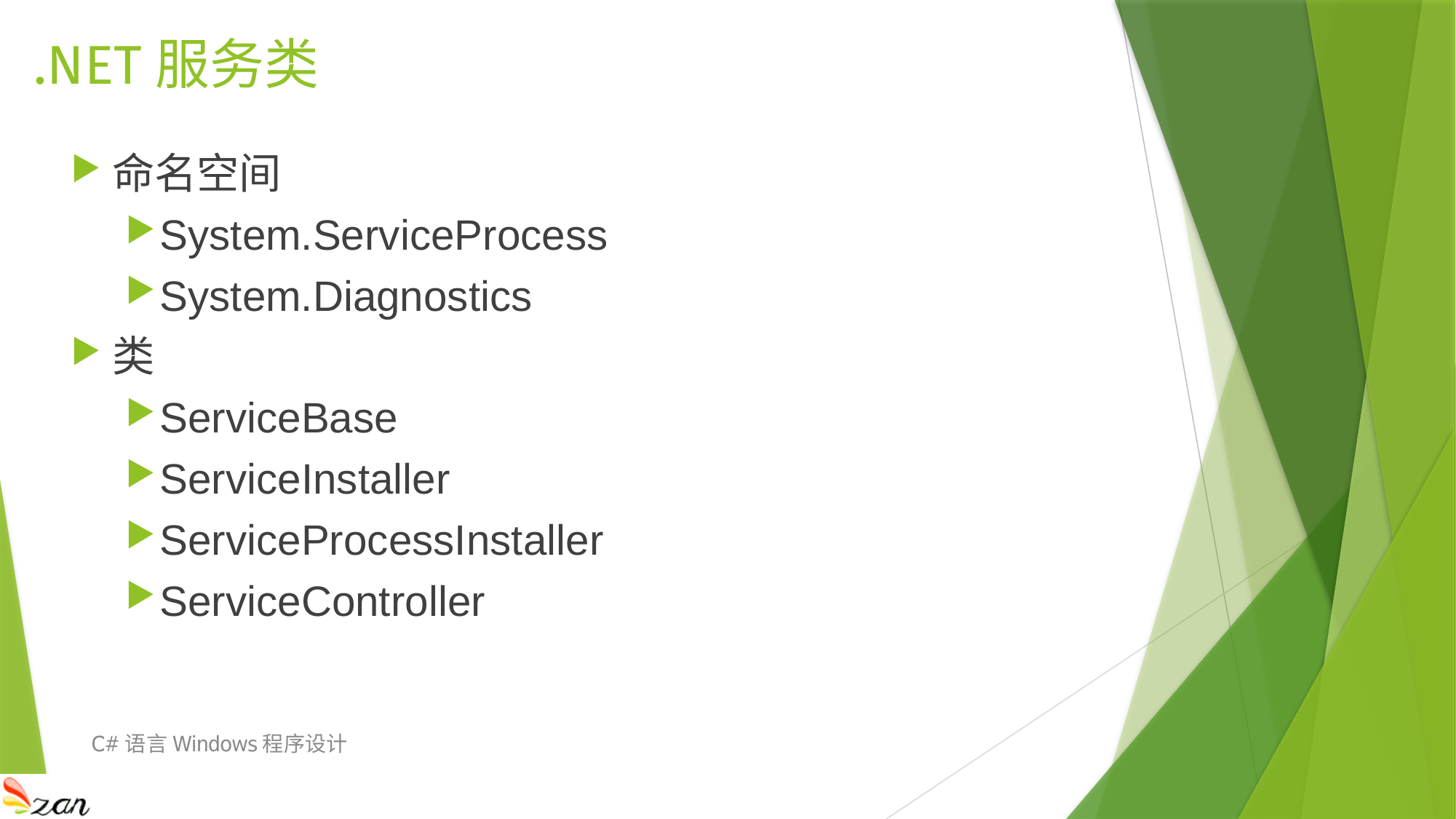

# .NET服务类
命名空间
System.ServiceProcess
System.Diagnostics
类
ServiceBase
ServiceInstaller
ServiceProcessInstaller
ServiceController
C#语言Windows程序设计